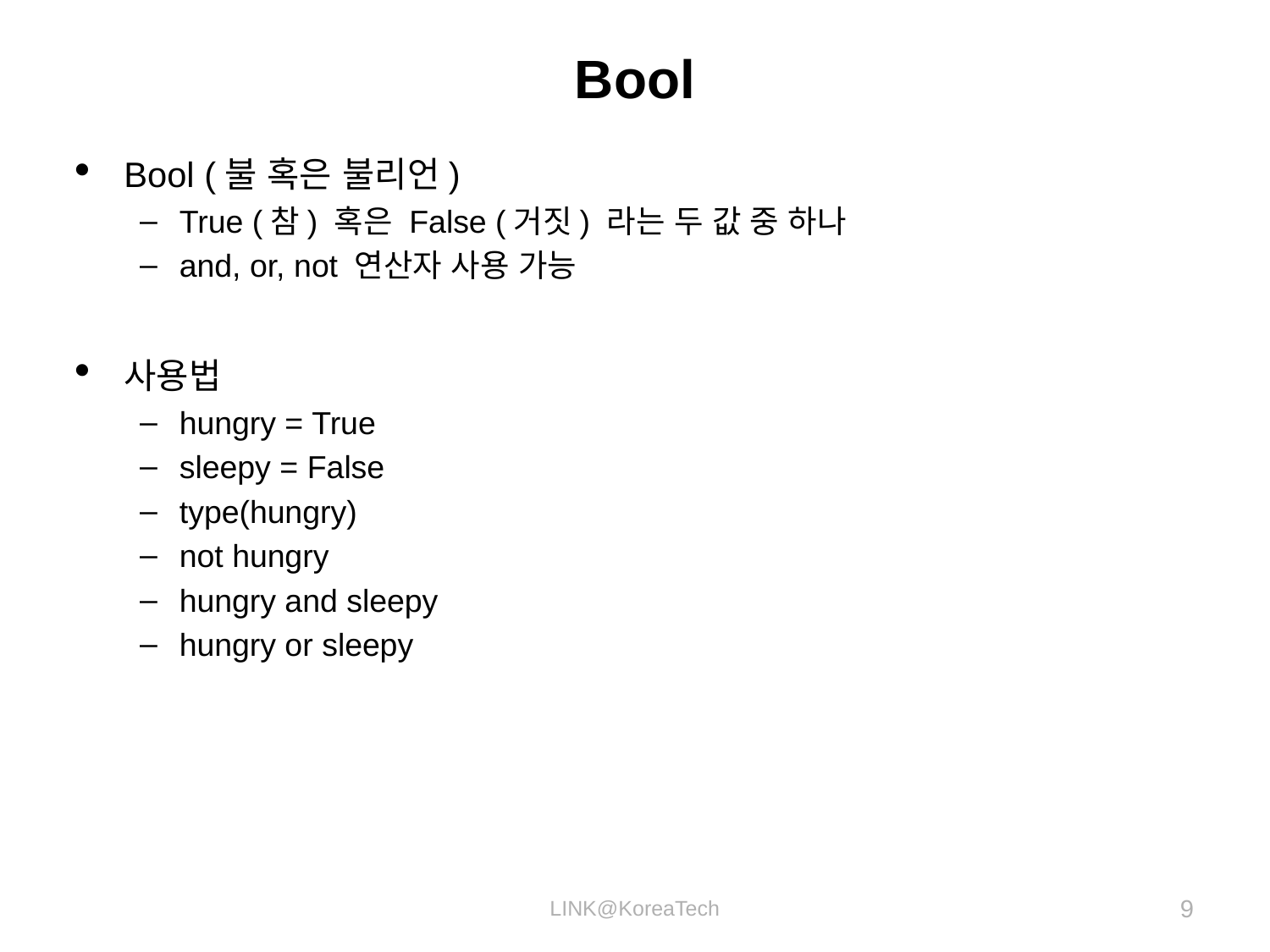

# Bool
Bool (불 혹은 불리언)
True (참) 혹은 False (거짓) 라는 두 값 중 하나
and, or, not 연산자 사용 가능

사용법
hungry = True
sleepy = False
type(hungry)
not hungry
hungry and sleepy
hungry or sleepy
LINK@KoreaTech
9